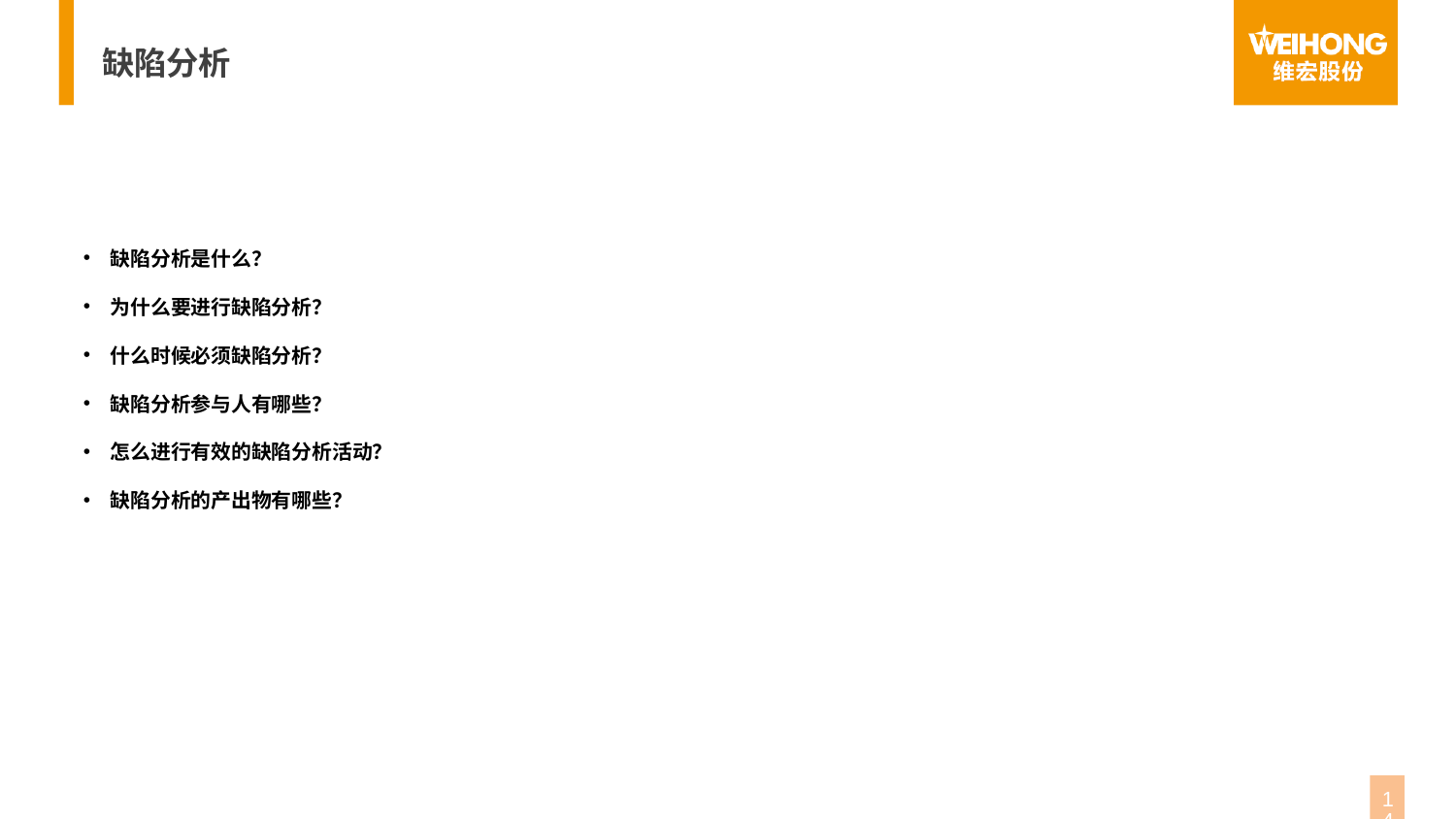

缺陷分析

缺陷分析是什么？
为什么要进行缺陷分析？
什么时候必须缺陷分析？
缺陷分析参与人有哪些？
怎么进行有效的缺陷分析活动？
缺陷分析的产出物有哪些？